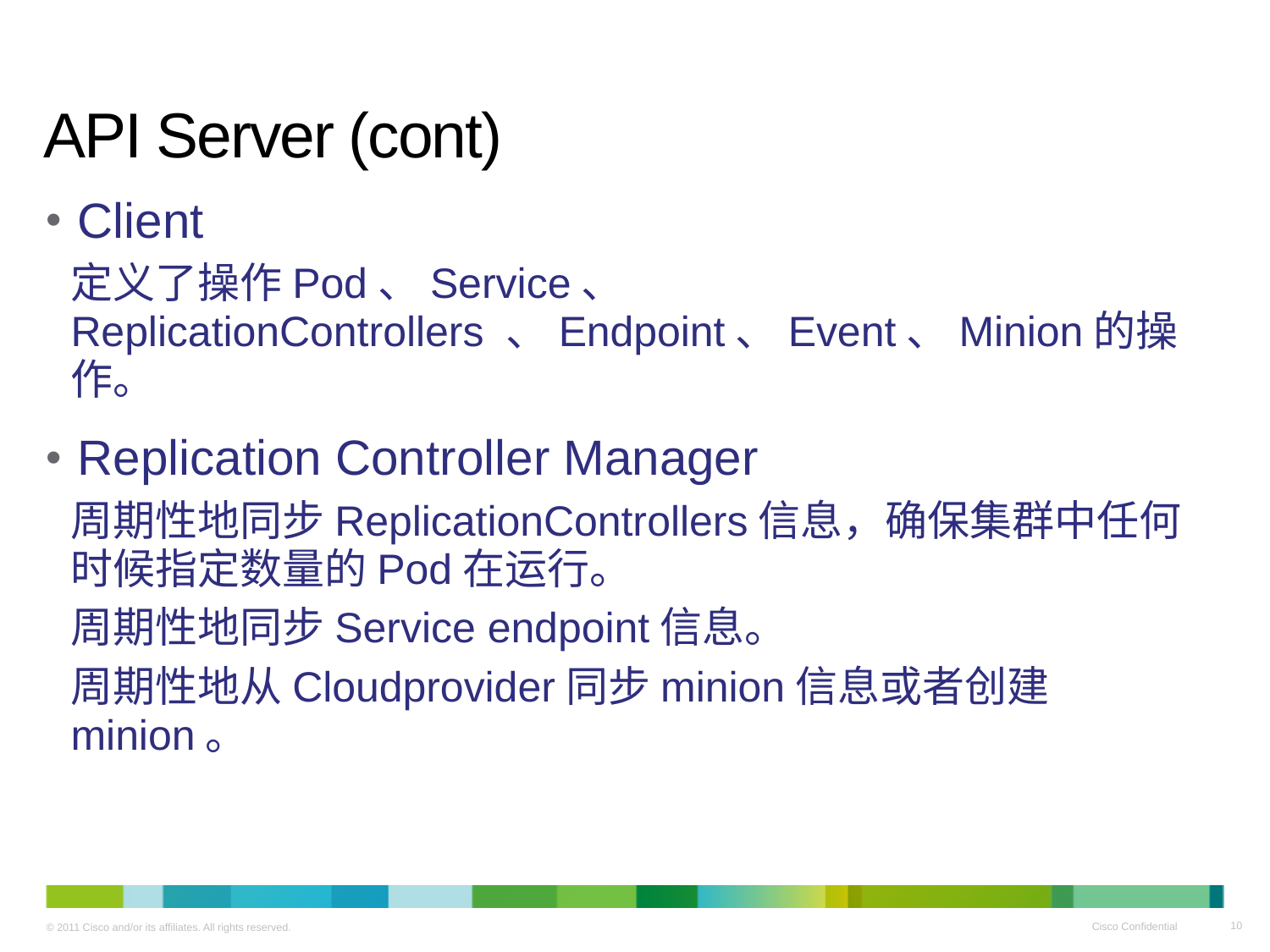

# API Server (cont)
Client
定义了操作Pod、Service、 ReplicationControllers 、Endpoint、Event、Minion的操作。
Replication Controller Manager
周期性地同步ReplicationControllers信息，确保集群中任何时候指定数量的Pod在运行。
周期性地同步Service endpoint信息。
周期性地从Cloudprovider同步minion信息或者创建minion。